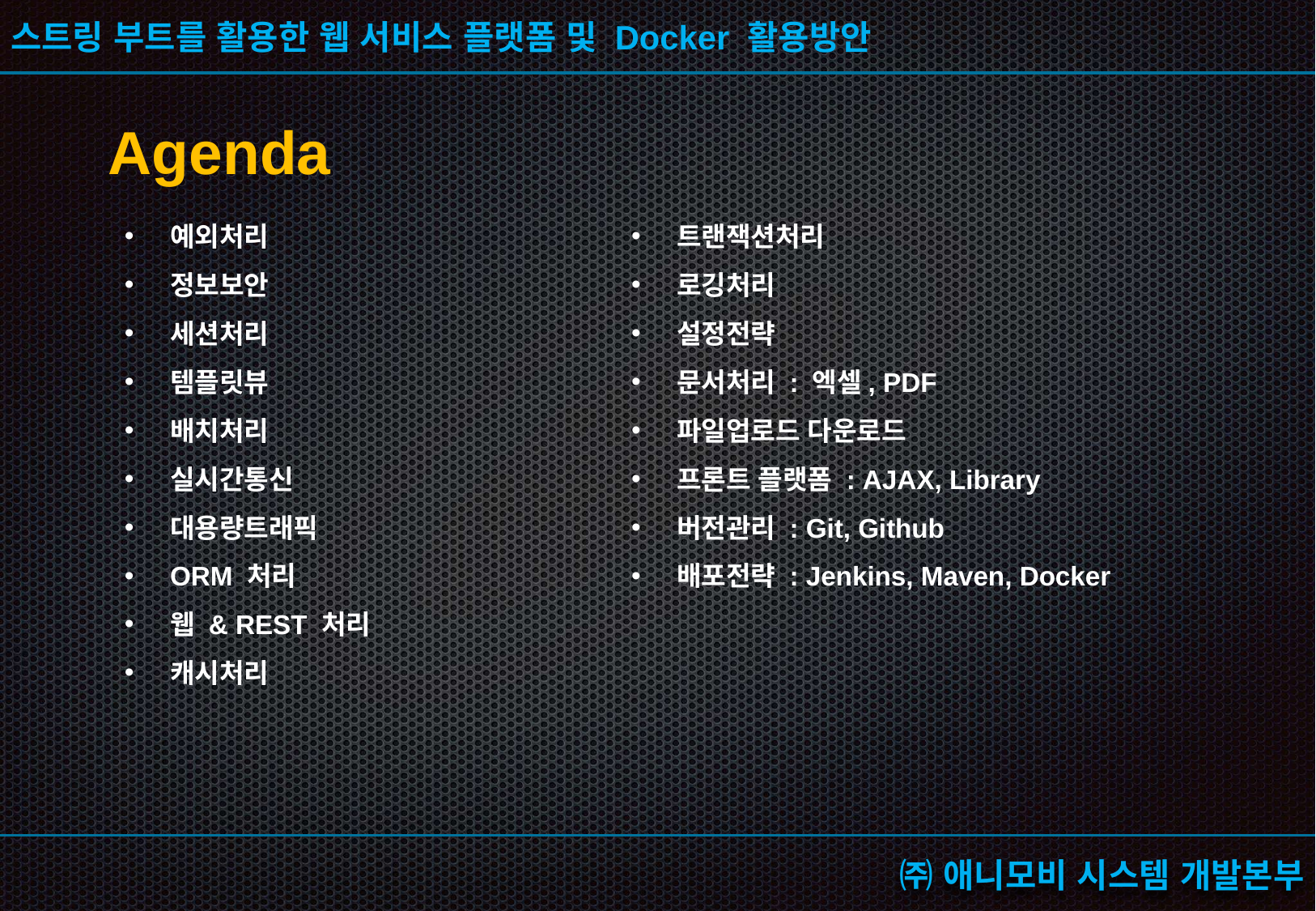

Agenda
예외처리
정보보안
세션처리
템플릿뷰
배치처리
실시간통신
대용량트래픽
ORM 처리
웹 & REST 처리
캐시처리
트랜잭션처리
로깅처리
설정전략
문서처리 : 엑셀, PDF
파일업로드 다운로드
프론트 플랫폼 : AJAX, Library
버전관리 : Git, Github
배포전략 : Jenkins, Maven, Docker